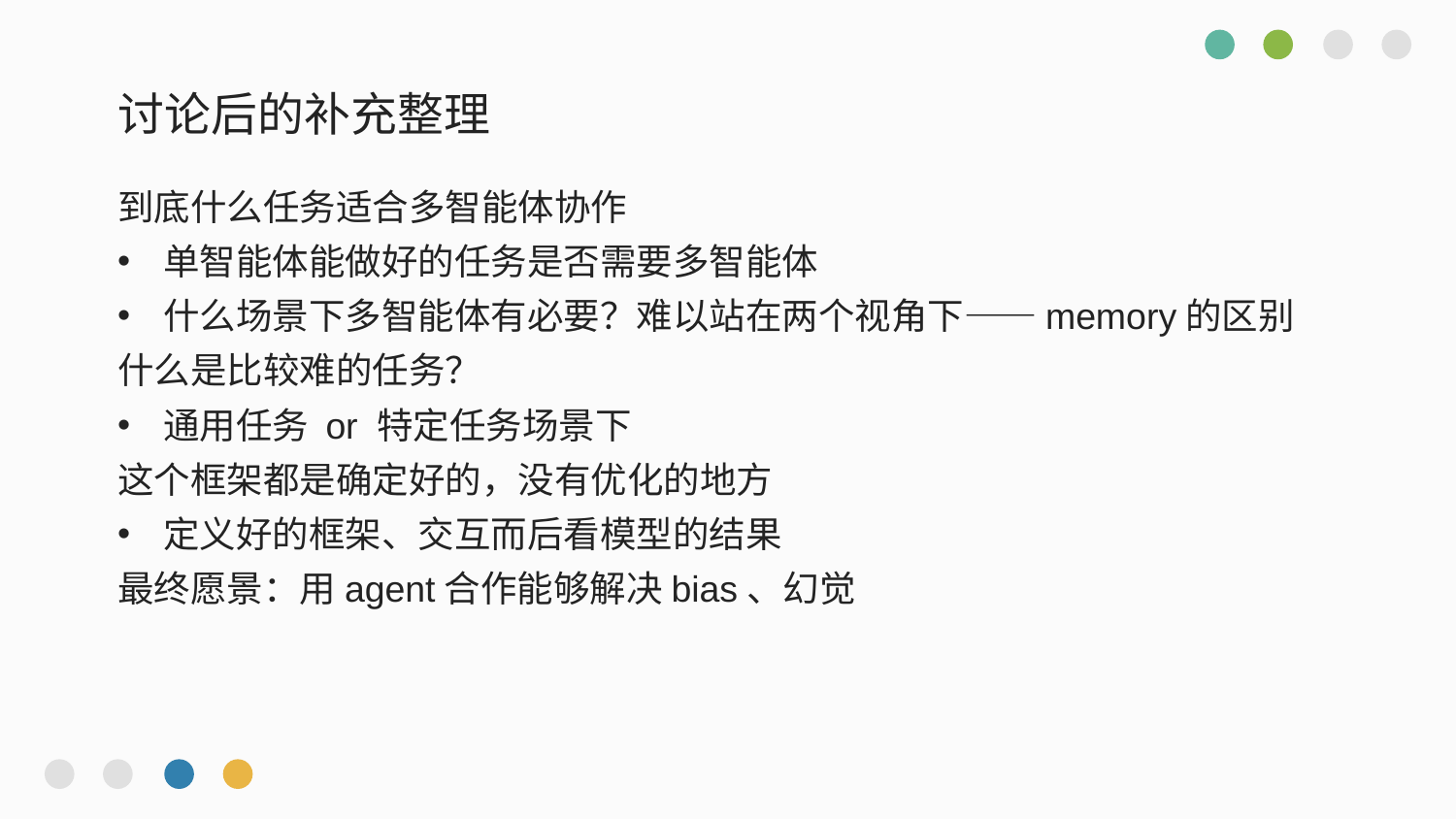

# 讨论后的补充整理
到底什么任务适合多智能体协作
单智能体能做好的任务是否需要多智能体
什么场景下多智能体有必要？难以站在两个视角下——memory的区别
什么是比较难的任务？
通用任务 or 特定任务场景下
这个框架都是确定好的，没有优化的地方
定义好的框架、交互而后看模型的结果
最终愿景：用agent合作能够解决bias、幻觉